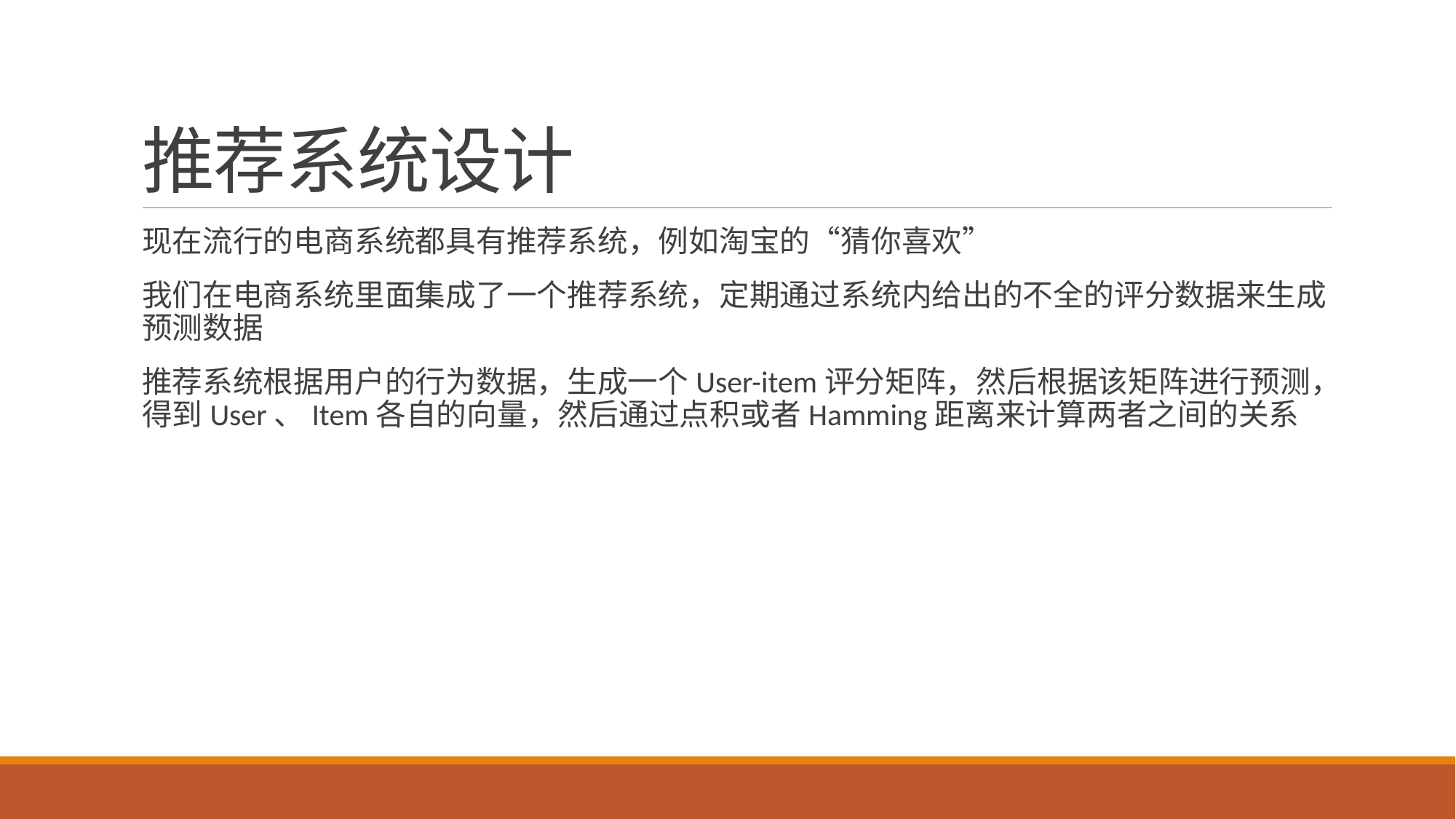

# 推荐系统设计
现在流行的电商系统都具有推荐系统，例如淘宝的“猜你喜欢”
我们在电商系统里面集成了一个推荐系统，定期通过系统内给出的不全的评分数据来生成预测数据
推荐系统根据用户的行为数据，生成一个User-item评分矩阵，然后根据该矩阵进行预测，得到User、Item各自的向量，然后通过点积或者Hamming距离来计算两者之间的关系